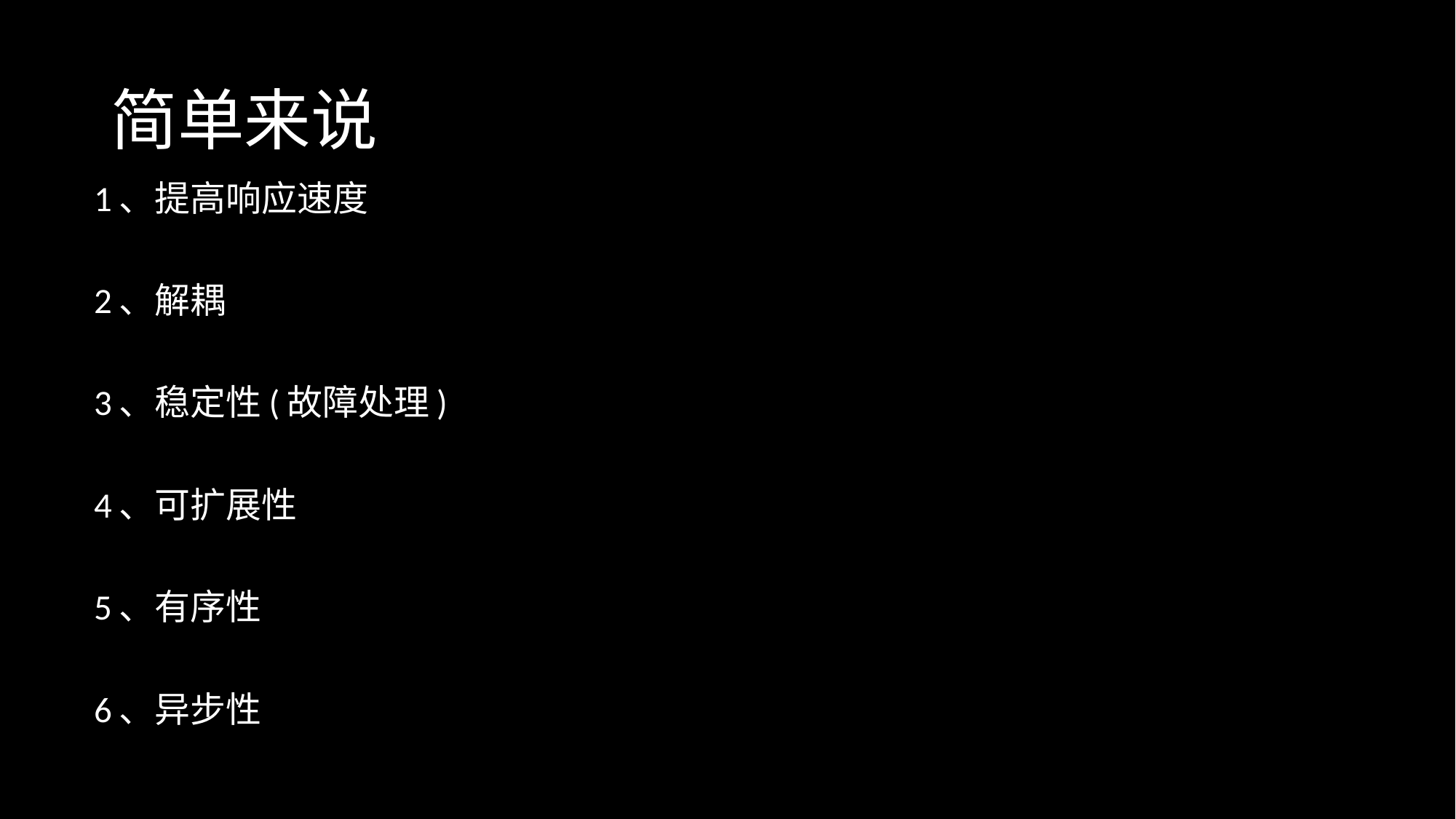

# 简单来说
1、提高响应速度

2、解耦

3、稳定性(故障处理)

4、可扩展性

5、有序性

6、异步性